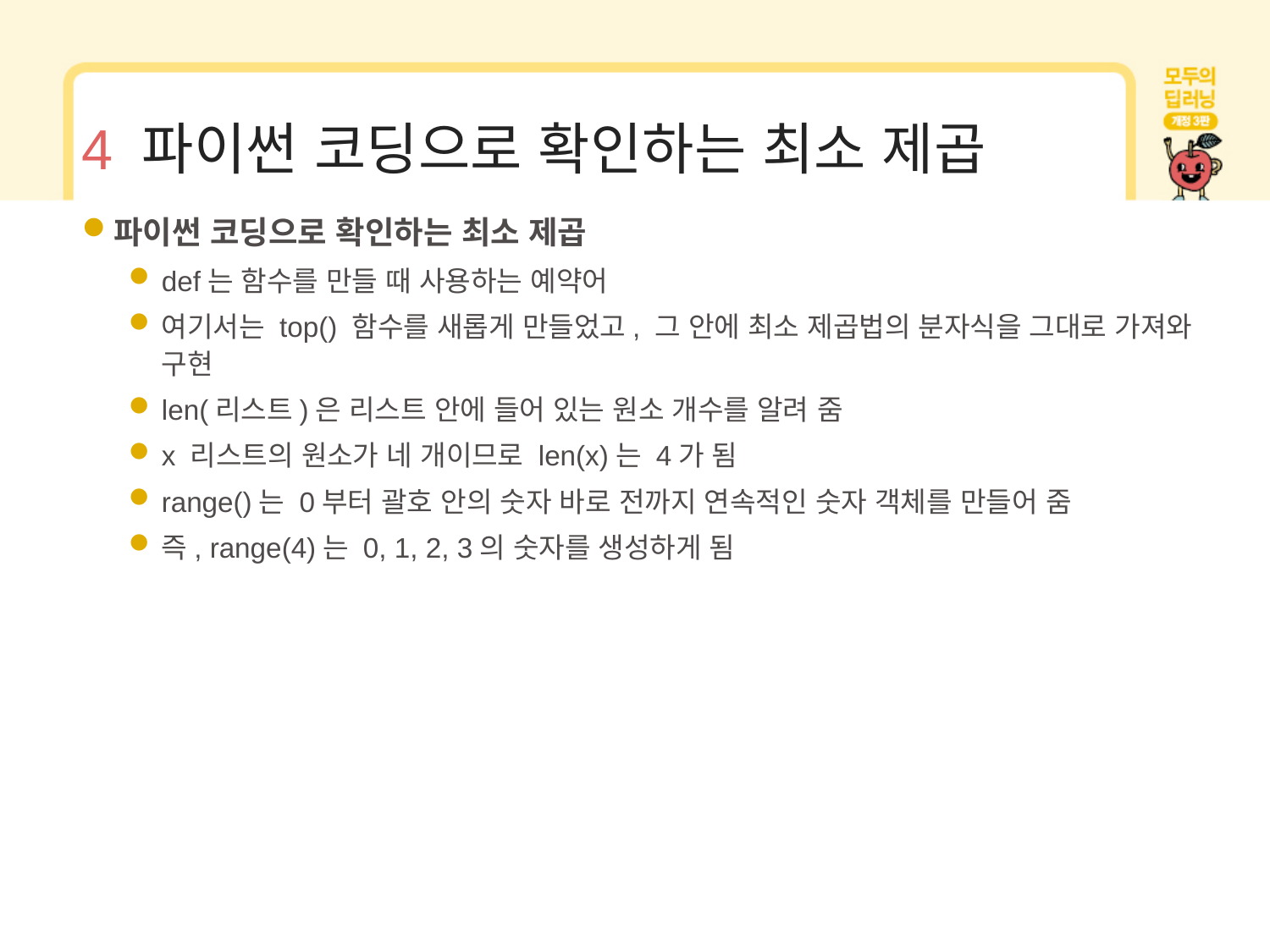

# 4 파이썬 코딩으로 확인하는 최소 제곱
파이썬 코딩으로 확인하는 최소 제곱
def는 함수를 만들 때 사용하는 예약어
여기서는 top() 함수를 새롭게 만들었고, 그 안에 최소 제곱법의 분자식을 그대로 가져와 구현
len(리스트)은 리스트 안에 들어 있는 원소 개수를 알려 줌
x 리스트의 원소가 네 개이므로 len(x)는 4가 됨
range()는 0부터 괄호 안의 숫자 바로 전까지 연속적인 숫자 객체를 만들어 줌
즉, range(4)는 0, 1, 2, 3의 숫자를 생성하게 됨